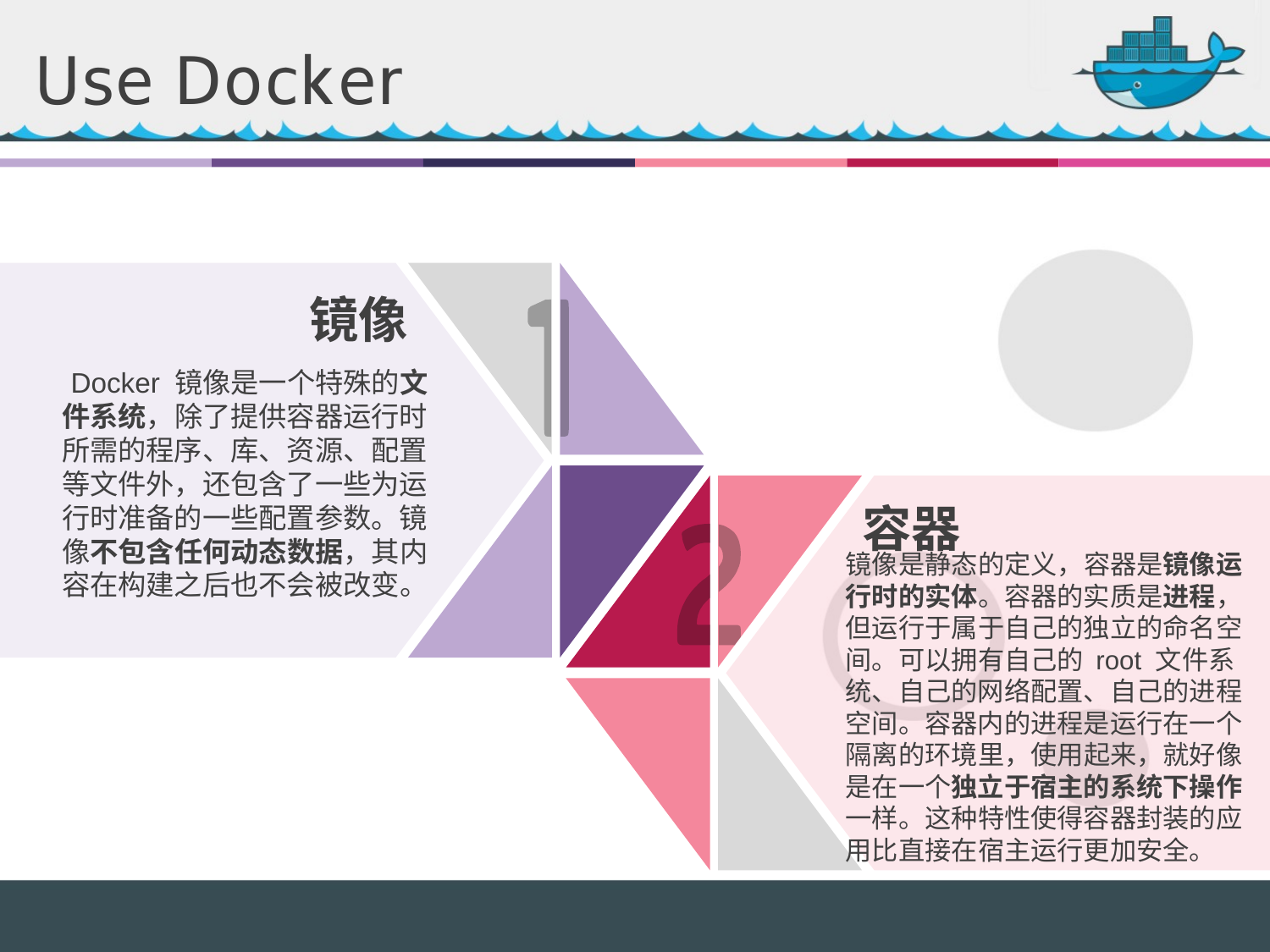

Use Docker

镜像
Docker 镜像是一个特殊的文件系统，除了提供容器运行时所需的程序、库、资源、配置等文件外，还包含了一些为运行时准备的一些配置参数。镜像不包含任何动态数据，其内容在构建之后也不会被改变。

容器
镜像是静态的定义，容器是镜像运行时的实体。容器的实质是进程，但运行于属于自己的独立的命名空间。可以拥有自己的 root 文件系统、自己的网络配置、自己的进程空间。容器内的进程是运行在一个隔离的环境里，使用起来，就好像是在一个独立于宿主的系统下操作一样。这种特性使得容器封装的应用比直接在宿主运行更加安全。